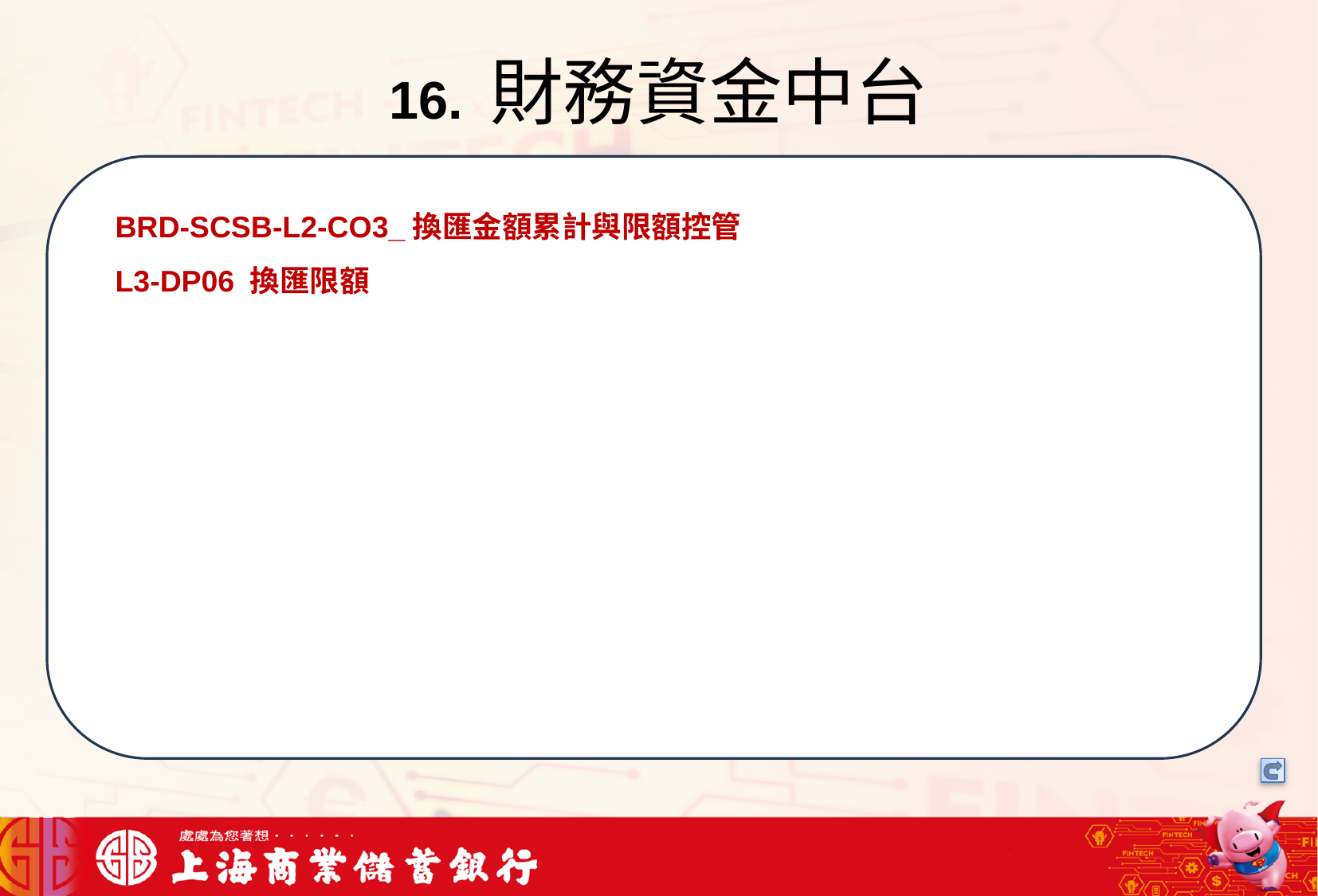

# 16. 財務資金中台
的答案回覆用戶
BRD-SCSB-L2-CO3_換匯金額累計與限額控管
L3-DP06 換匯限額